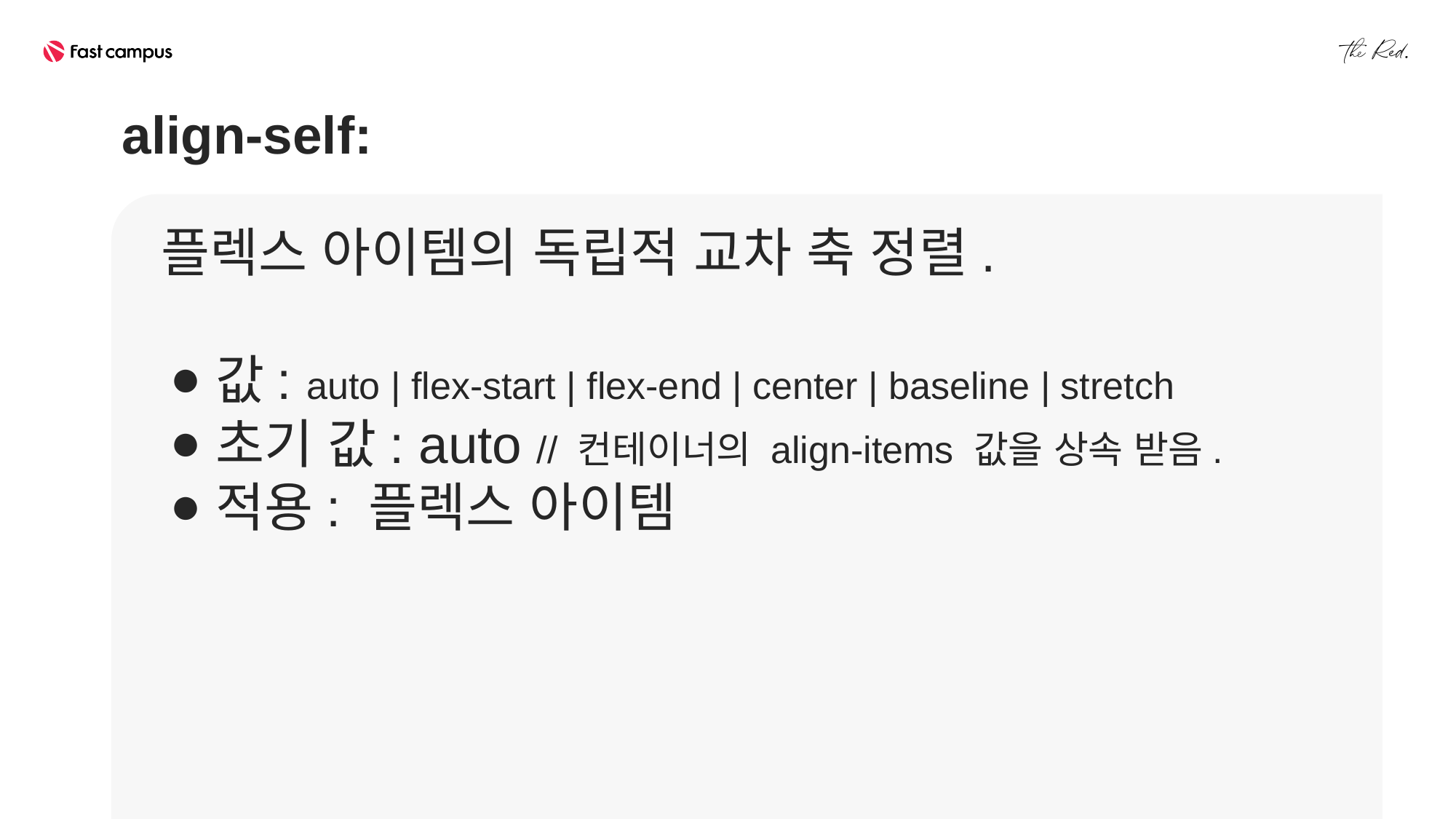

align-self:
플렉스 아이템의 독립적 교차 축 정렬.

값: auto | flex-start | flex-end | center | baseline | stretch
초기 값: auto // 컨테이너의 align-items 값을 상속 받음.
적용: 플렉스 아이템